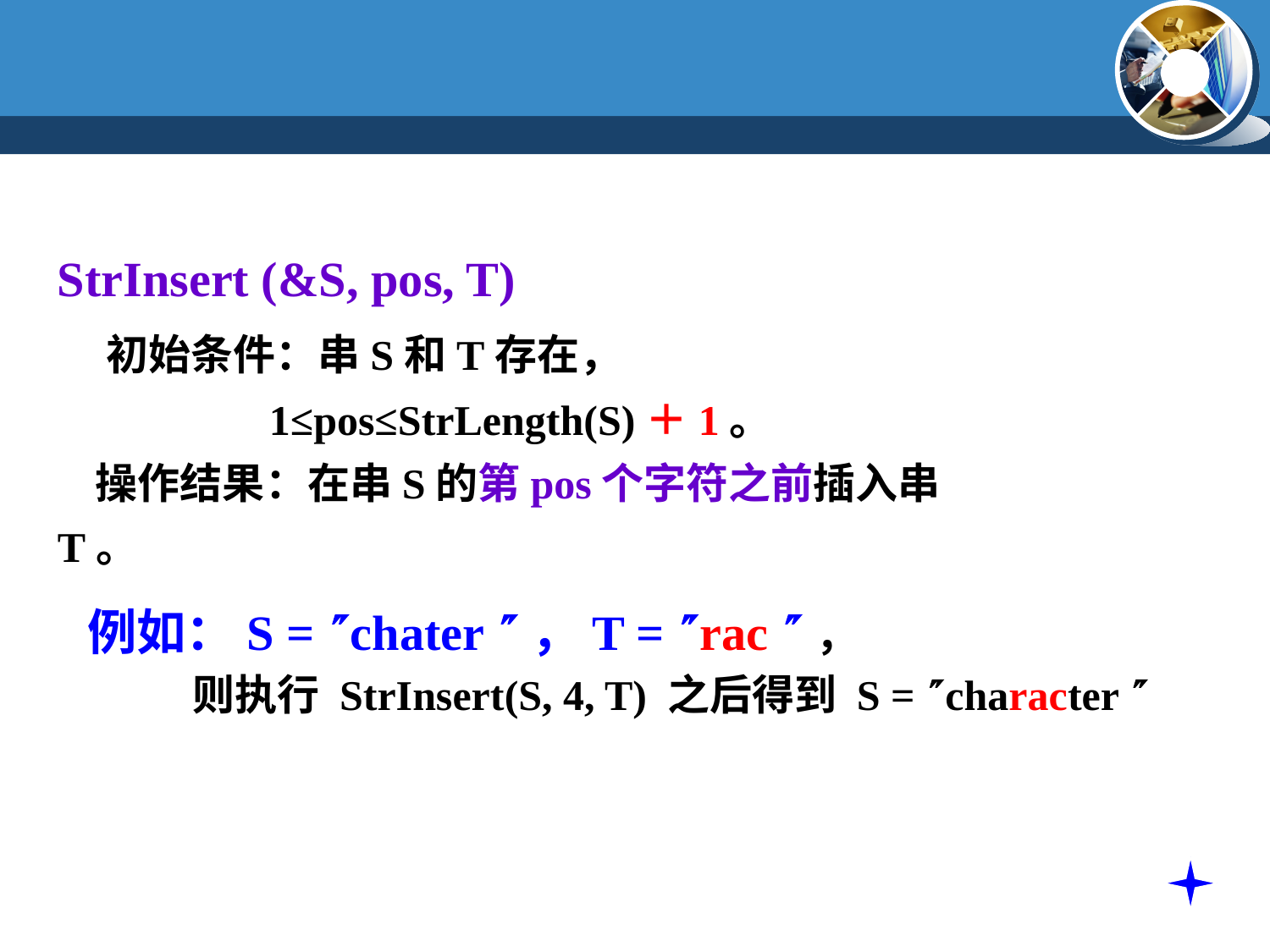

StrInsert (&S, pos, T)
   初始条件：串S和T存在，
                    1≤pos≤StrLength(S)＋1。
    操作结果：在串S的第pos个字符之前插入串T。
例如：S = ″chater ″，T = ″rac ″，
          则执行 StrInsert(S, 4, T) 之后得到 S = ″character ″